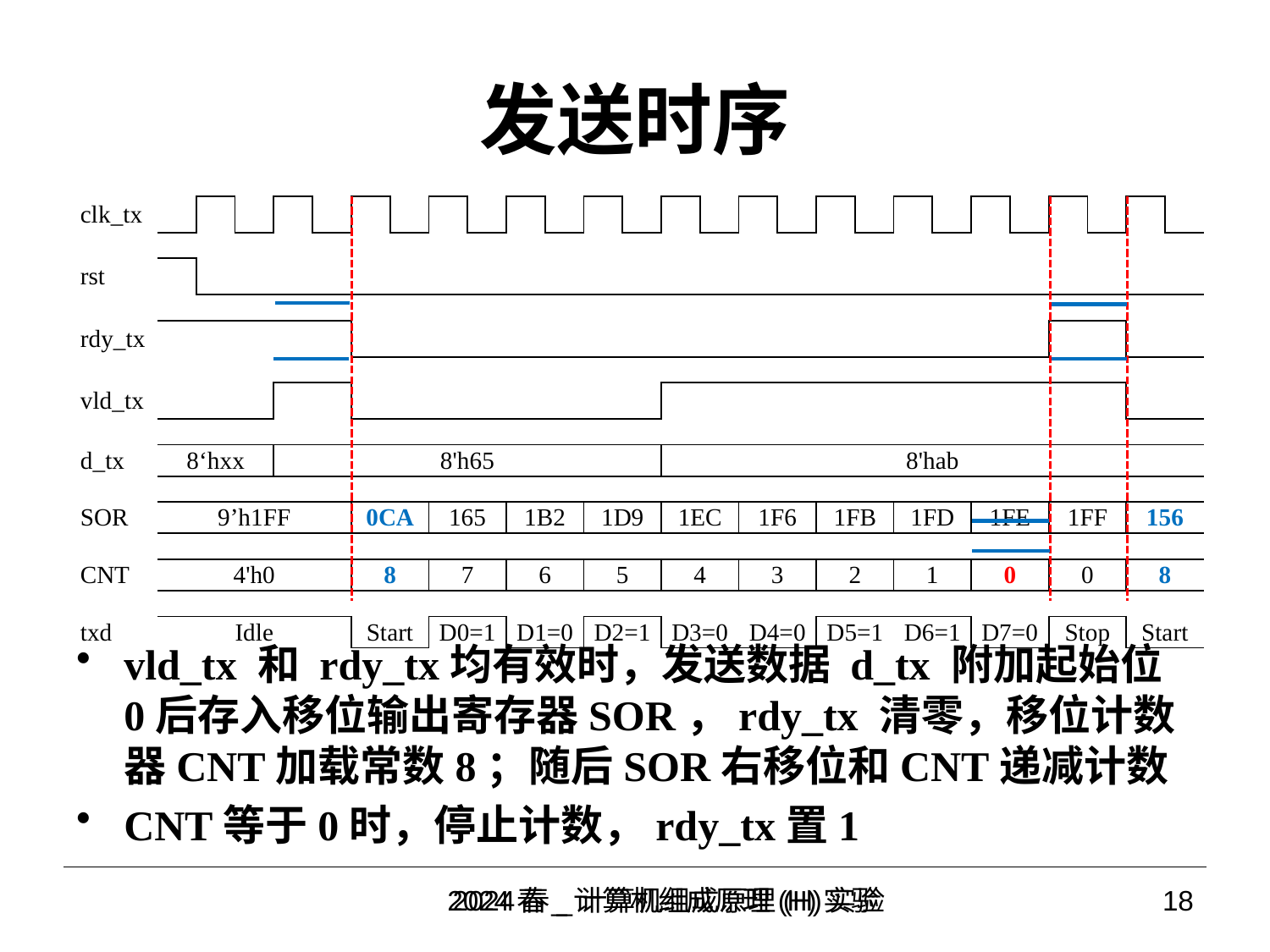

# 发送时序
| clk\_tx |  |  |  |  |  |  |  |  |  |  |  |  |  |  |  |  |  |  |  |  |  |  |  |  |  |  |  |
| --- | --- | --- | --- | --- | --- | --- | --- | --- | --- | --- | --- | --- | --- | --- | --- | --- | --- | --- | --- | --- | --- | --- | --- | --- | --- | --- | --- |
|  |  |  |  |  |  |  |  |  |  |  |  |  |  |  |  |  |  |  |  |  |  |  |  |  |  |  |  |
| rst |  |  |  |  |  |  |  |  |  |  |  |  |  |  |  |  |  |  |  |  |  |  |  |  |  |  |  |
|  |  |  |  |  |  |  |  |  |  |  |  |  |  |  |  |  |  |  |  |  |  |  |  |  |  |  |  |
| rdy\_tx |  |  |  |  |  |  |  |  |  |  |  |  |  |  |  |  |  |  |  |  |  |  |  |  |  |  |  |
|  |  |  |  |  |  |  |  |  |  |  |  |  |  |  |  |  |  |  |  |  |  |  |  |  |  |  |  |
| vld\_tx |  |  |  |  |  |  |  |  |  |  |  |  |  |  |  |  |  |  |  |  |  |  |  |  |  |  |  |
|  |  |  |  |  |  |  |  |  |  |  |  |  |  |  |  |  |  |  |  |  |  |  |  |  |  |  |  |
| d\_tx | 8‘hxx |  |  | 8'h65 |  |  |  |  |  |  |  |  |  | 8'hab |  |  |  |  |  |  |  |  |  |  |  |  |  |
|  |  |  |  |  |  |  |  |  |  |  |  |  |  |  |  |  |  |  |  |  |  |  |  |  |  |  |  |
| SOR | 9’h1FF |  |  |  |  | 0CA |  | 165 |  | 1B2 |  | 1D9 |  | 1EC |  | 1F6 |  | 1FB |  | 1FD |  | 1FE |  | 1FF |  | 156 |  |
|  |  |  |  |  |  |  |  |  |  |  |  |  |  |  |  |  |  |  |  |  |  |  |  |  |  |  |  |
| CNT | 4'h0 |  |  |  |  | 8 |  | 7 |  | 6 |  | 5 |  | 4 |  | 3 |  | 2 |  | 1 |  | 0 |  | 0 |  | 8 |  |
|  |  |  |  |  |  |  |  |  |  |  |  |  |  |  |  |  |  |  |  |  |  |  |  |  |  |  |  |
| txd | Idle |  |  |  |  | Start |  | D0=1 |  | D1=0 |  | D2=1 |  | D3=0 |  | D4=0 |  | D5=1 |  | D6=1 |  | D7=0 |  | Stop |  | Start |  |
vld_tx 和 rdy_tx均有效时，发送数据 d_tx 附加起始位0后存入移位输出寄存器SOR，rdy_tx 清零，移位计数器CNT加载常数8；随后SOR右移位和CNT递减计数
CNT等于0时，停止计数，rdy_tx置1

2024春_计算机组成原理(H)实验
2024春_计算机组成原理(H)实验
18
18